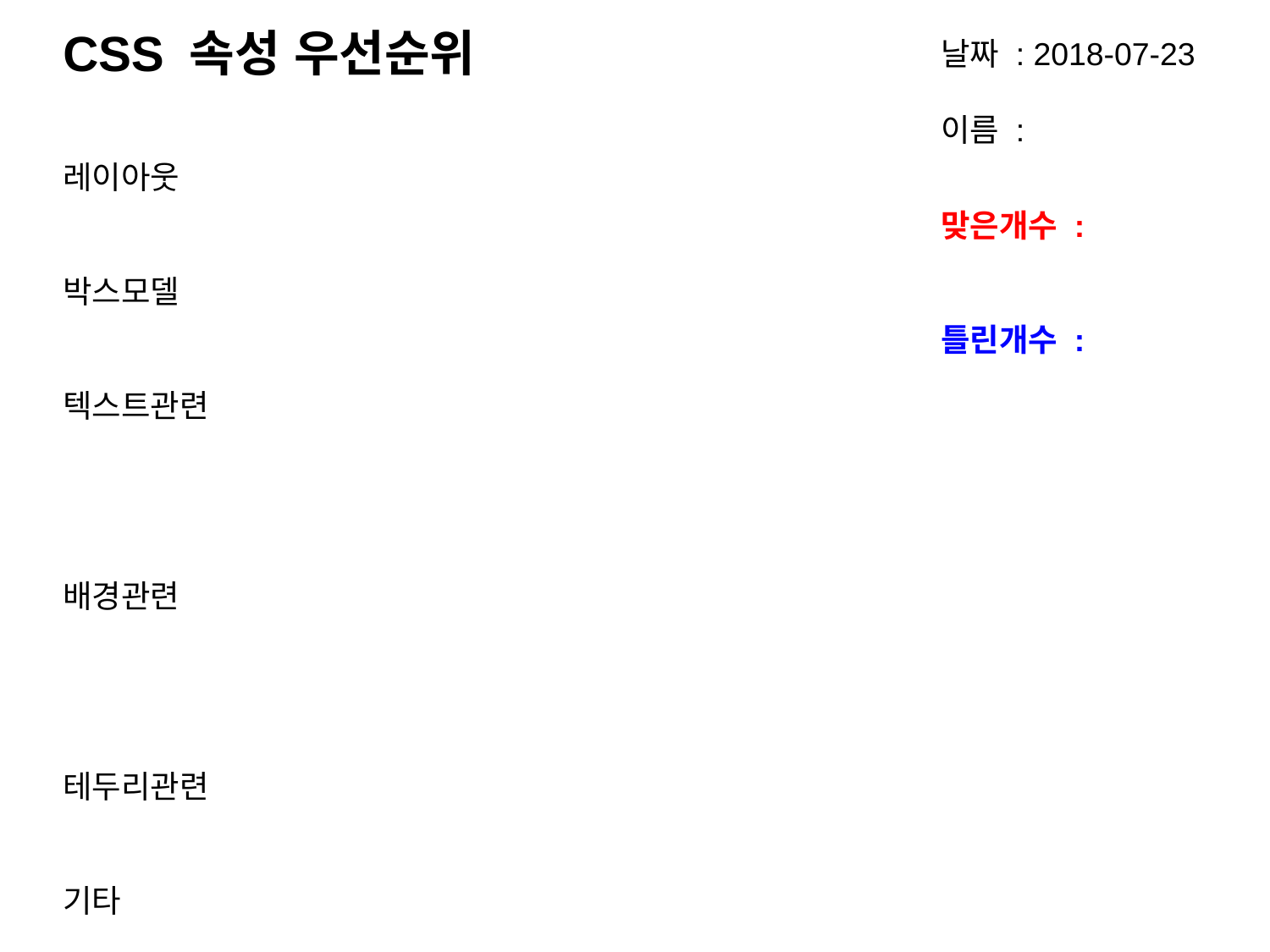

CSS 속성 우선순위

레이아웃

박스모델

텍스트관련

배경관련

테두리관련

기타
날짜 : 2018-07-23

이름 :

맞은개수 :

틀린개수 :